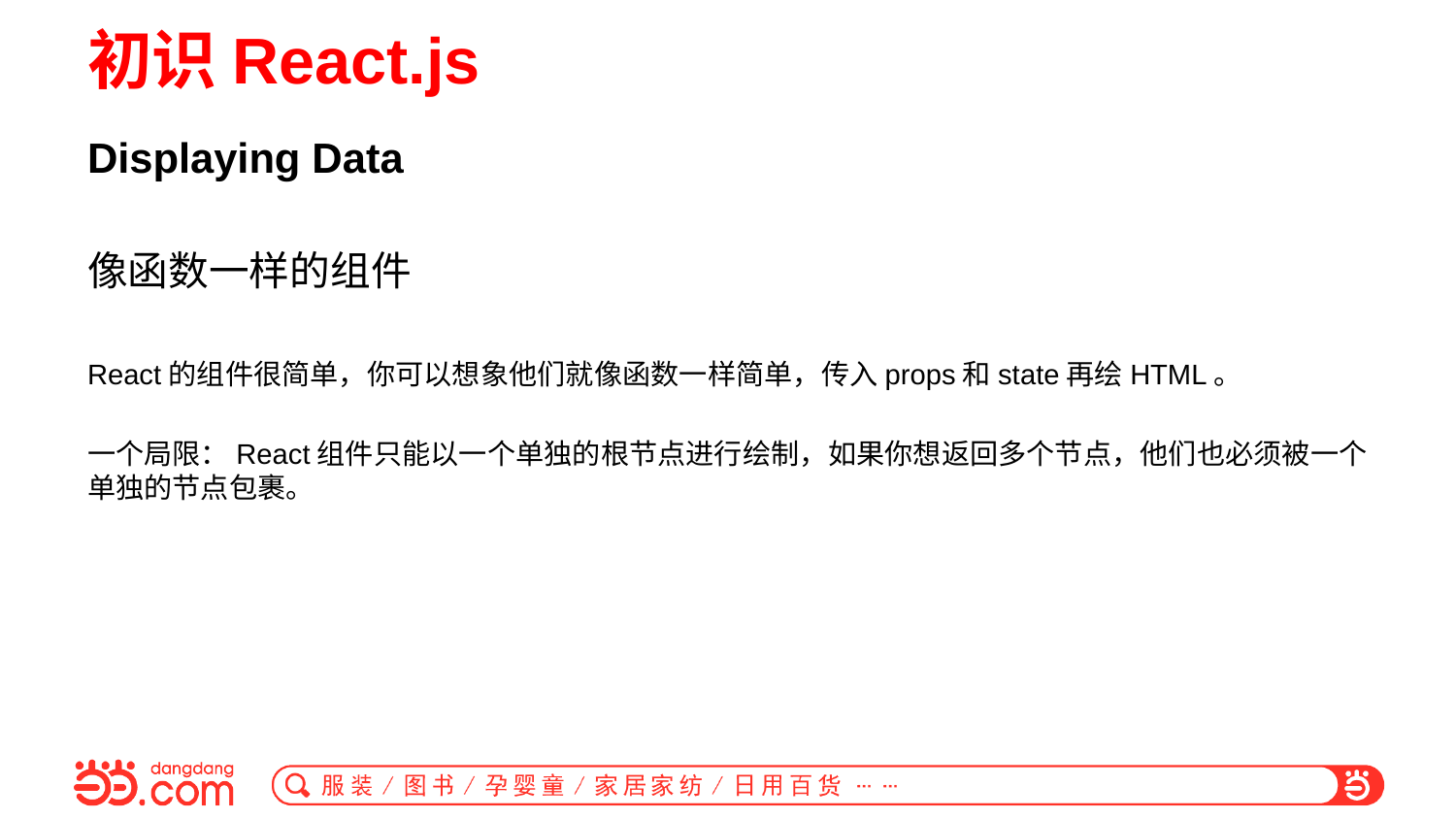

# 初识React.js
Displaying Data

像函数一样的组件

React的组件很简单，你可以想象他们就像函数一样简单，传入props和state再绘HTML。

一个局限：React组件只能以一个单独的根节点进行绘制，如果你想返回多个节点，他们也必须被一个单独的节点包裹。